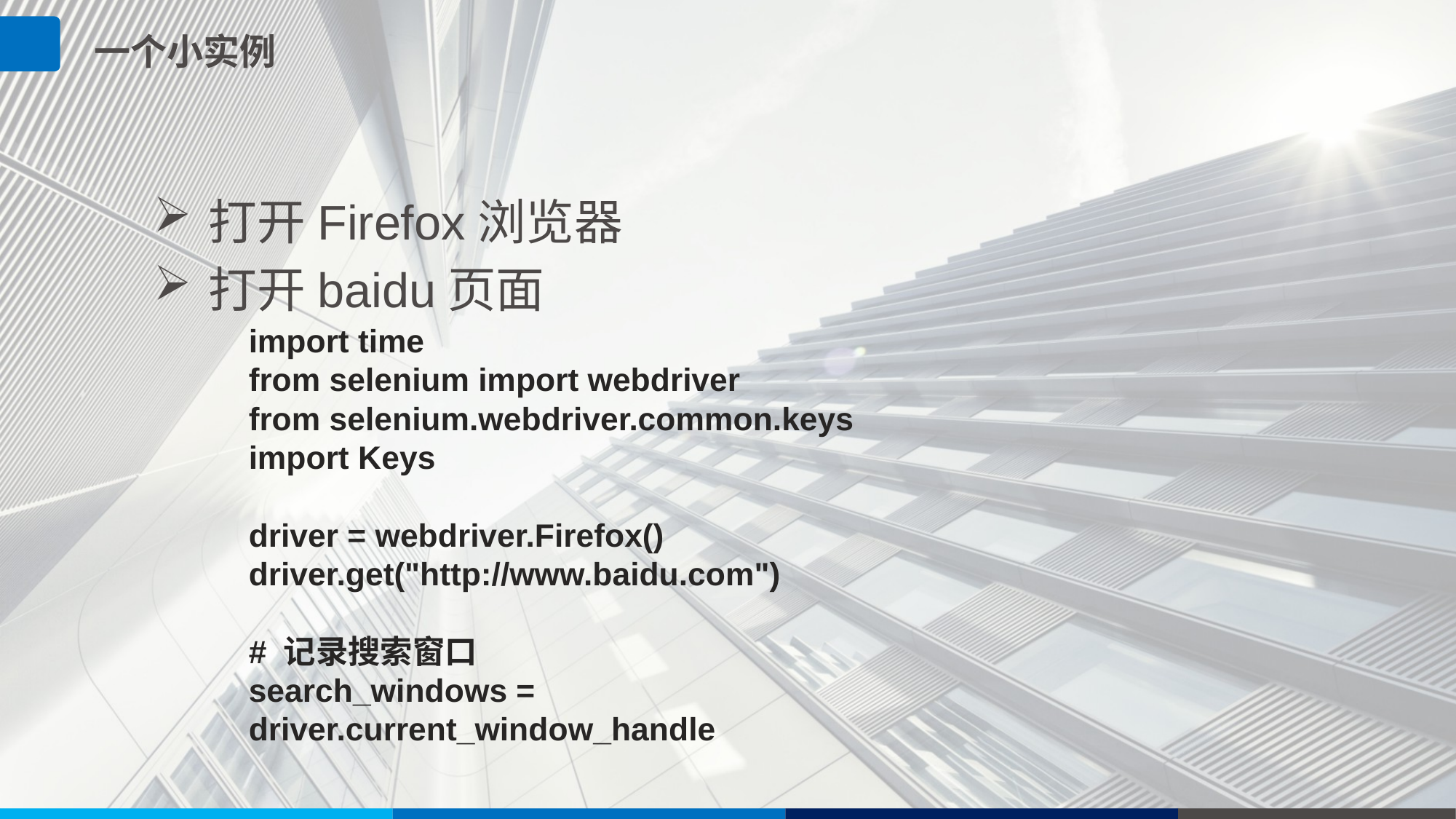

一个小实例
打开Firefox浏览器
打开baidu页面

import time
from selenium import webdriver
from selenium.webdriver.common.keys import Keys

driver = webdriver.Firefox()
driver.get("http://www.baidu.com")

# 记录搜索窗口
search_windows = driver.current_window_handle